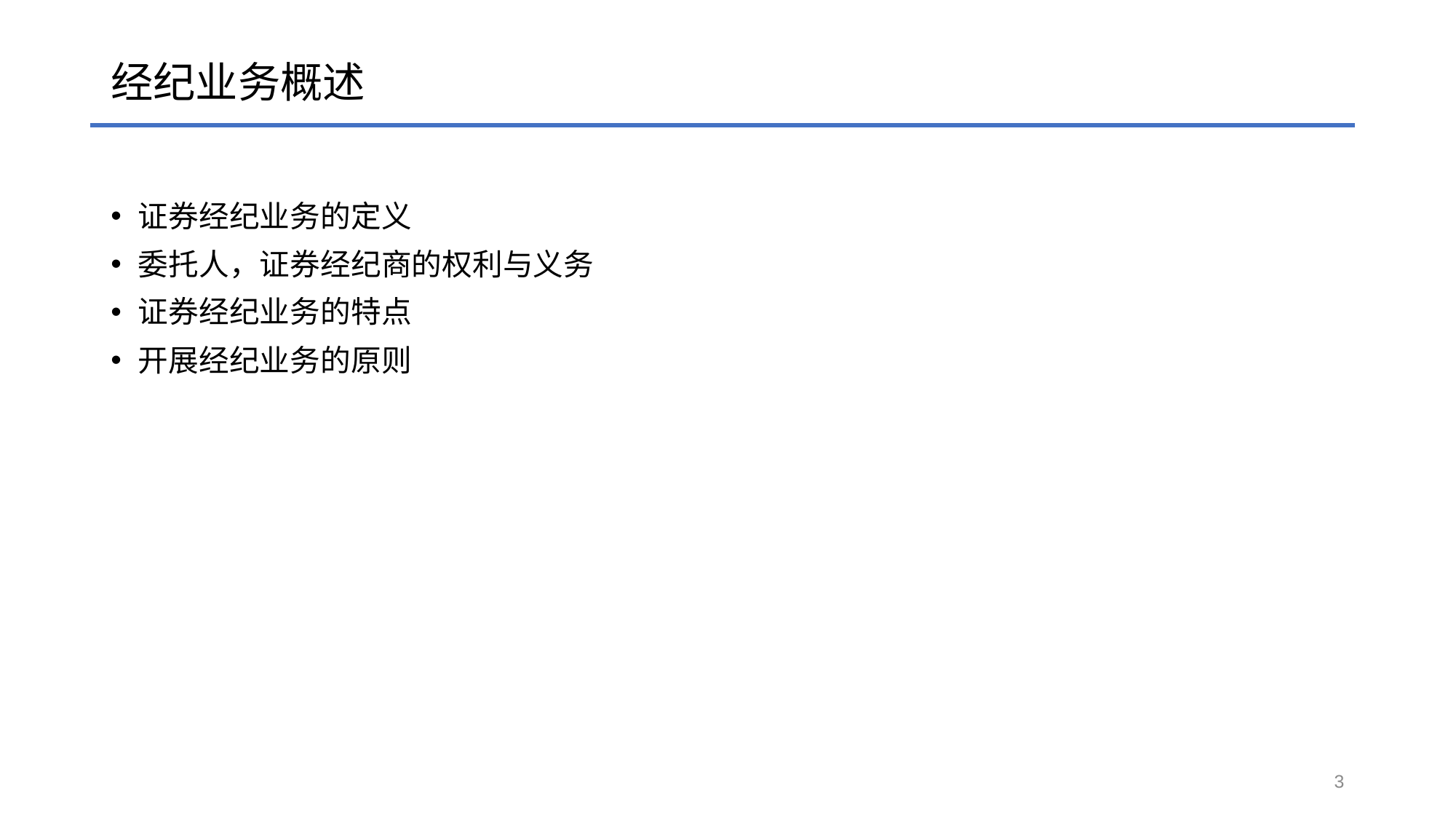

# 经纪业务概述

证券经纪业务的定义
委托人，证券经纪商的权利与义务
证券经纪业务的特点
开展经纪业务的原则
3